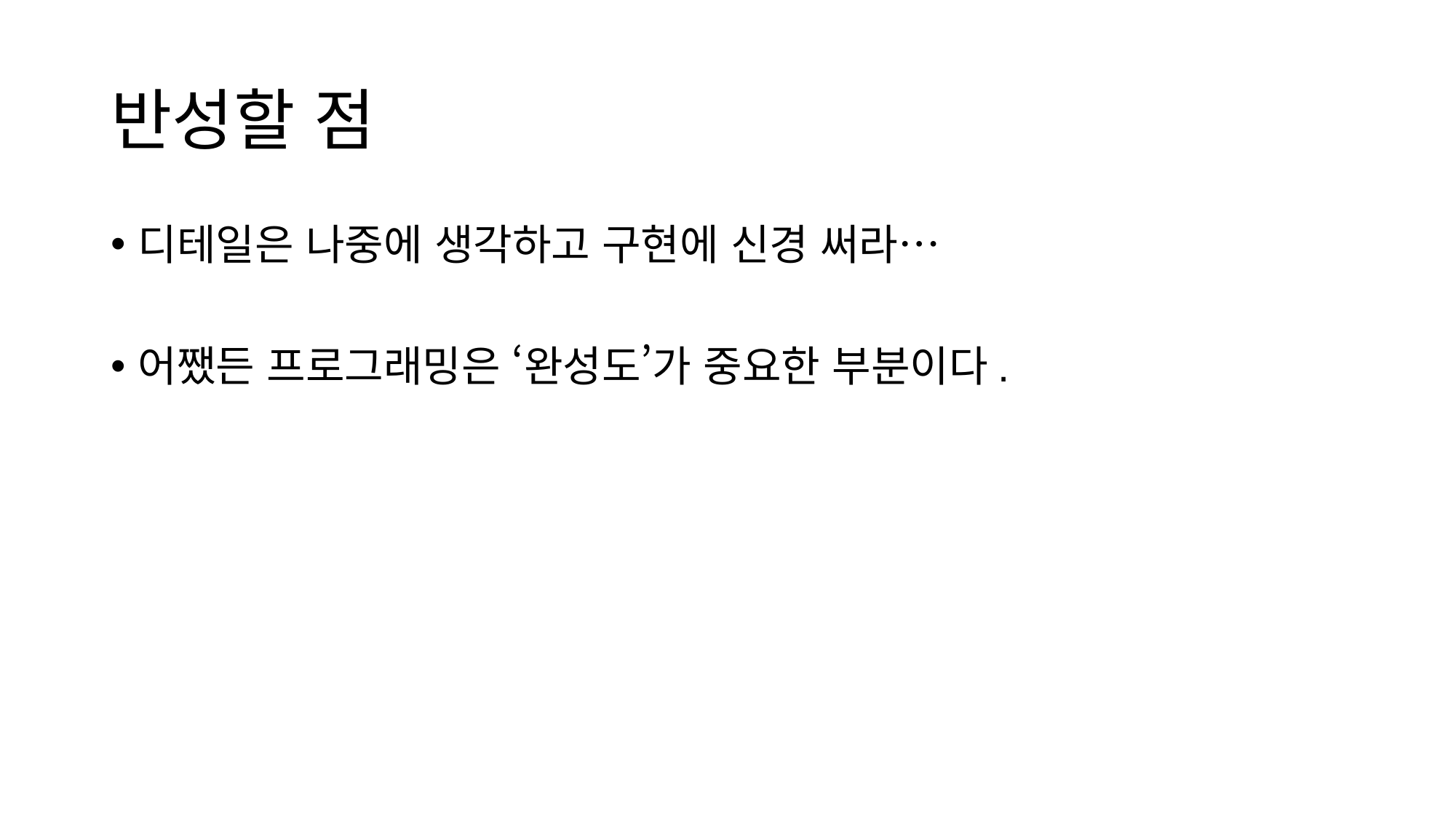

# 반성할 점
디테일은 나중에 생각하고 구현에 신경 써라…

어쨌든 프로그래밍은 ‘완성도’가 중요한 부분이다.